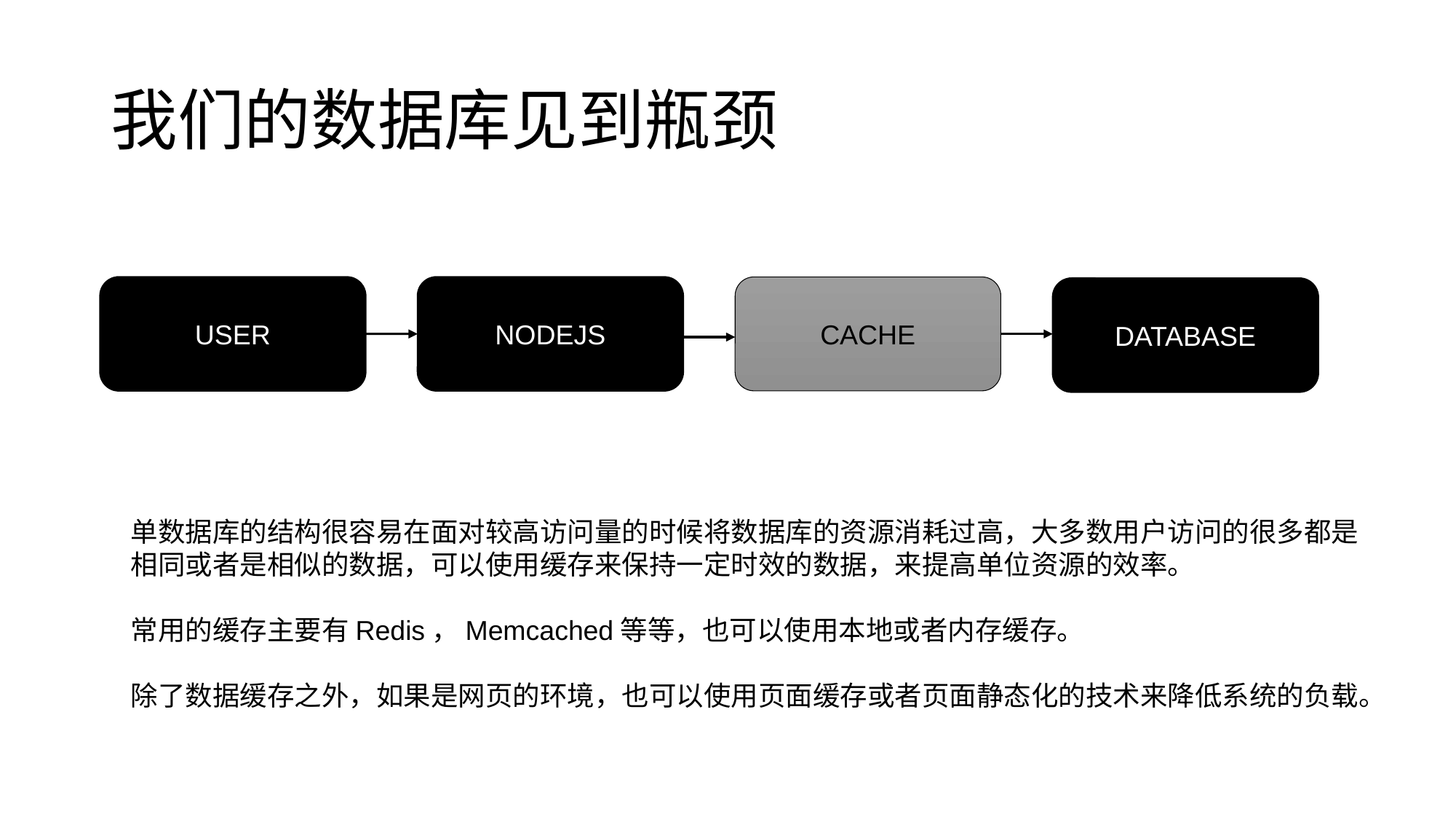

# 我们的数据库见到瓶颈
NODEJS
CACHE
USER
DATABASE
单数据库的结构很容易在面对较高访问量的时候将数据库的资源消耗过高，大多数用户访问的很多都是
相同或者是相似的数据，可以使用缓存来保持一定时效的数据，来提高单位资源的效率。

常用的缓存主要有Redis，Memcached等等，也可以使用本地或者内存缓存。

除了数据缓存之外，如果是网页的环境，也可以使用页面缓存或者页面静态化的技术来降低系统的负载。